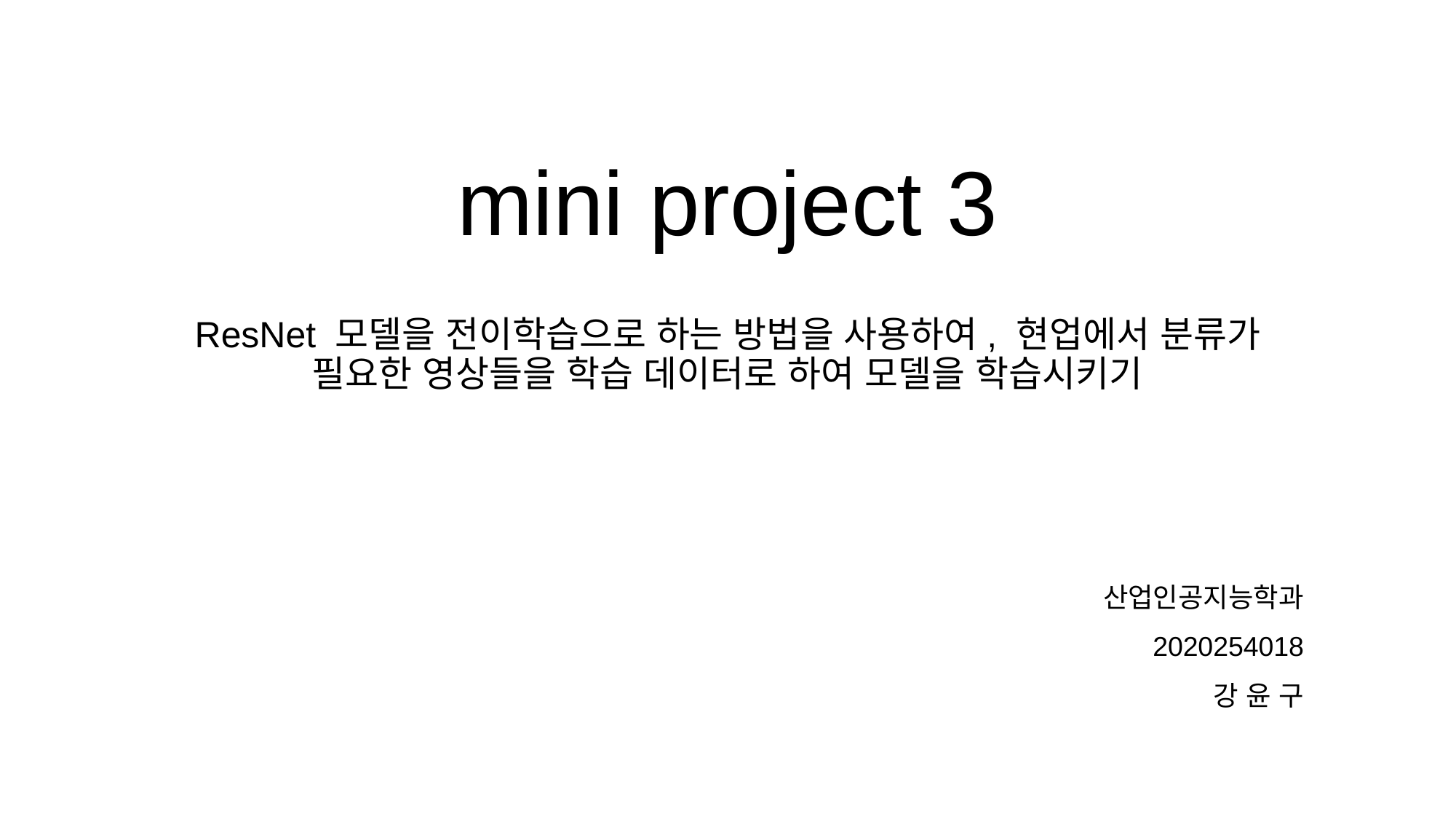

# mini project 3
ResNet 모델을 전이학습으로 하는 방법을 사용하여, 현업에서 분류가 필요한 영상들을 학습 데이터로 하여 모델을 학습시키기
산업인공지능학과
2020254018
강 윤 구